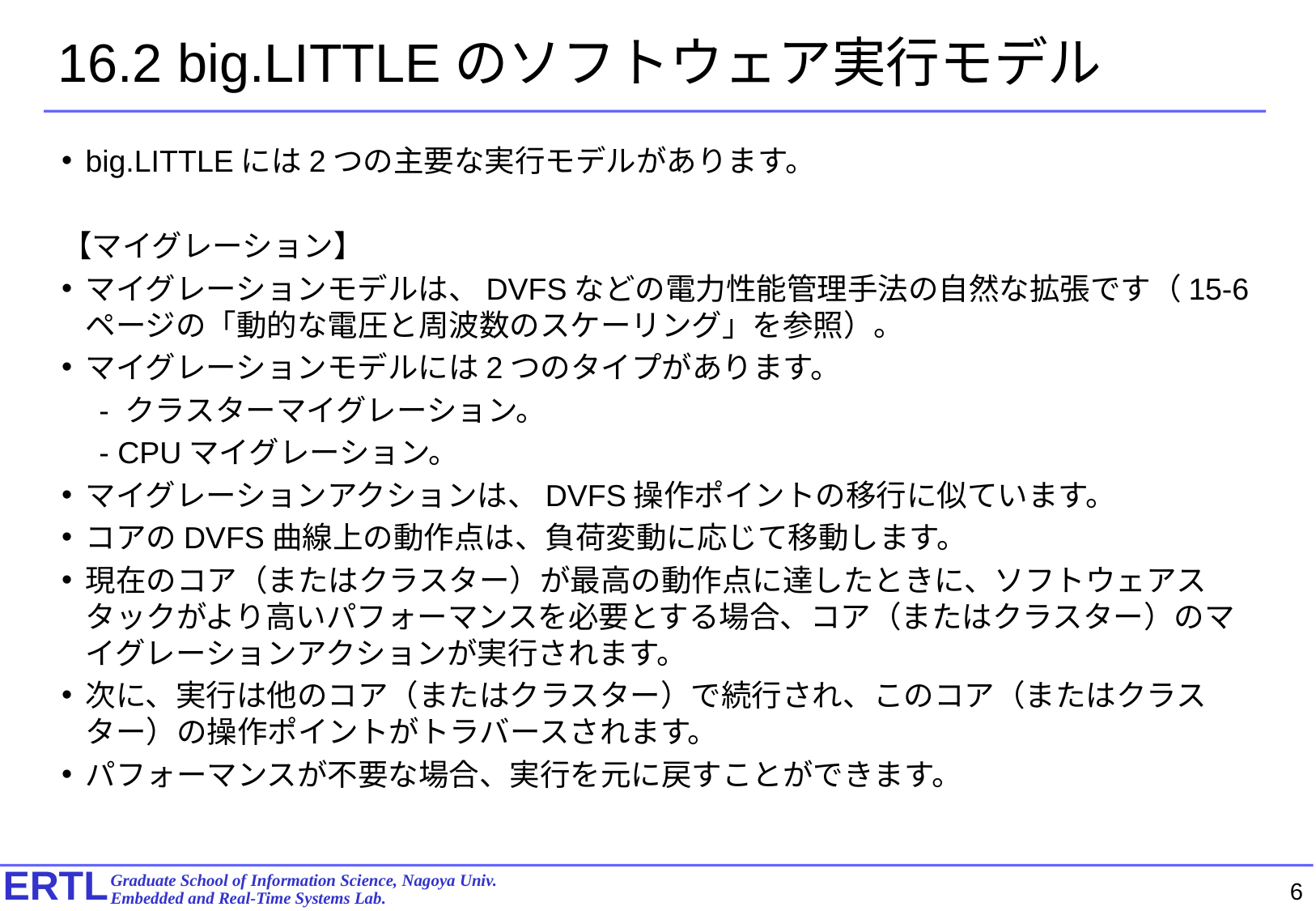

# 16.2 big.LITTLEのソフトウェア実行モデル
big.LITTLEには2つの主要な実行モデルがあります。

【マイグレーション】
マイグレーションモデルは、DVFSなどの電力性能管理手法の自然な拡張です（15-6ページの「動的な電圧と周波数のスケーリング」を参照）。
マイグレーションモデルには2つのタイプがあります。
　- クラスターマイグレーション。
　- CPUマイグレーション。
マイグレーションアクションは、DVFS操作ポイントの移行に似ています。
コアのDVFS曲線上の動作点は、負荷変動に応じて移動します。
現在のコア（またはクラスター）が最高の動作点に達したときに、ソフトウェアスタックがより高いパフォーマンスを必要とする場合、コア（またはクラスター）のマイグレーションアクションが実行されます。
次に、実行は他のコア（またはクラスター）で続行され、このコア（またはクラスター）の操作ポイントがトラバースされます。
パフォーマンスが不要な場合、実行を元に戻すことができます。
6